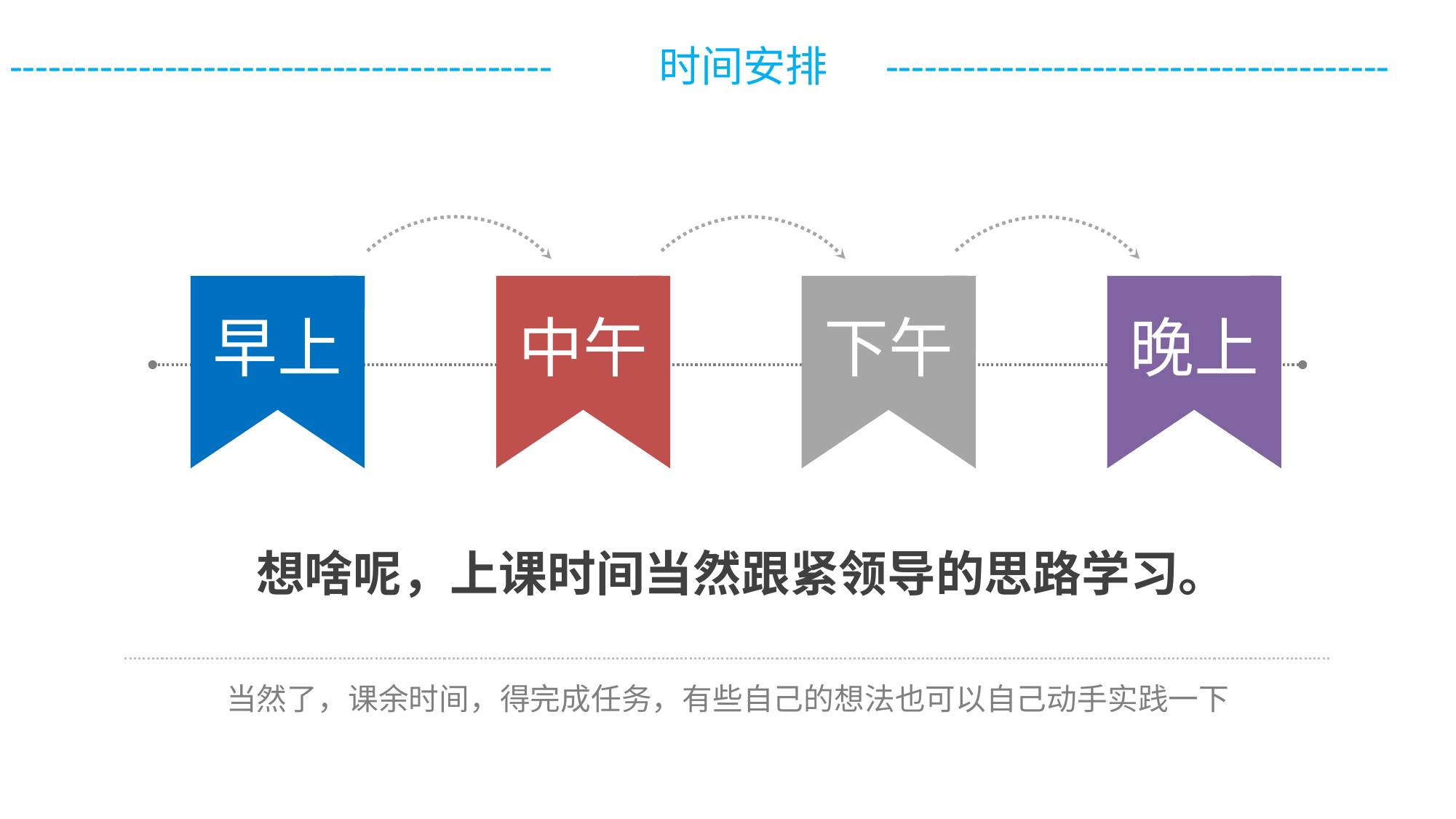

------------------------------------------          时间安排     ---------------------------------------

晚上

早上

中午

下午
想啥呢，上课时间当然跟紧领导的思路学习。
当然了，课余时间，得完成任务，有些自己的想法也可以自己动手实践一下